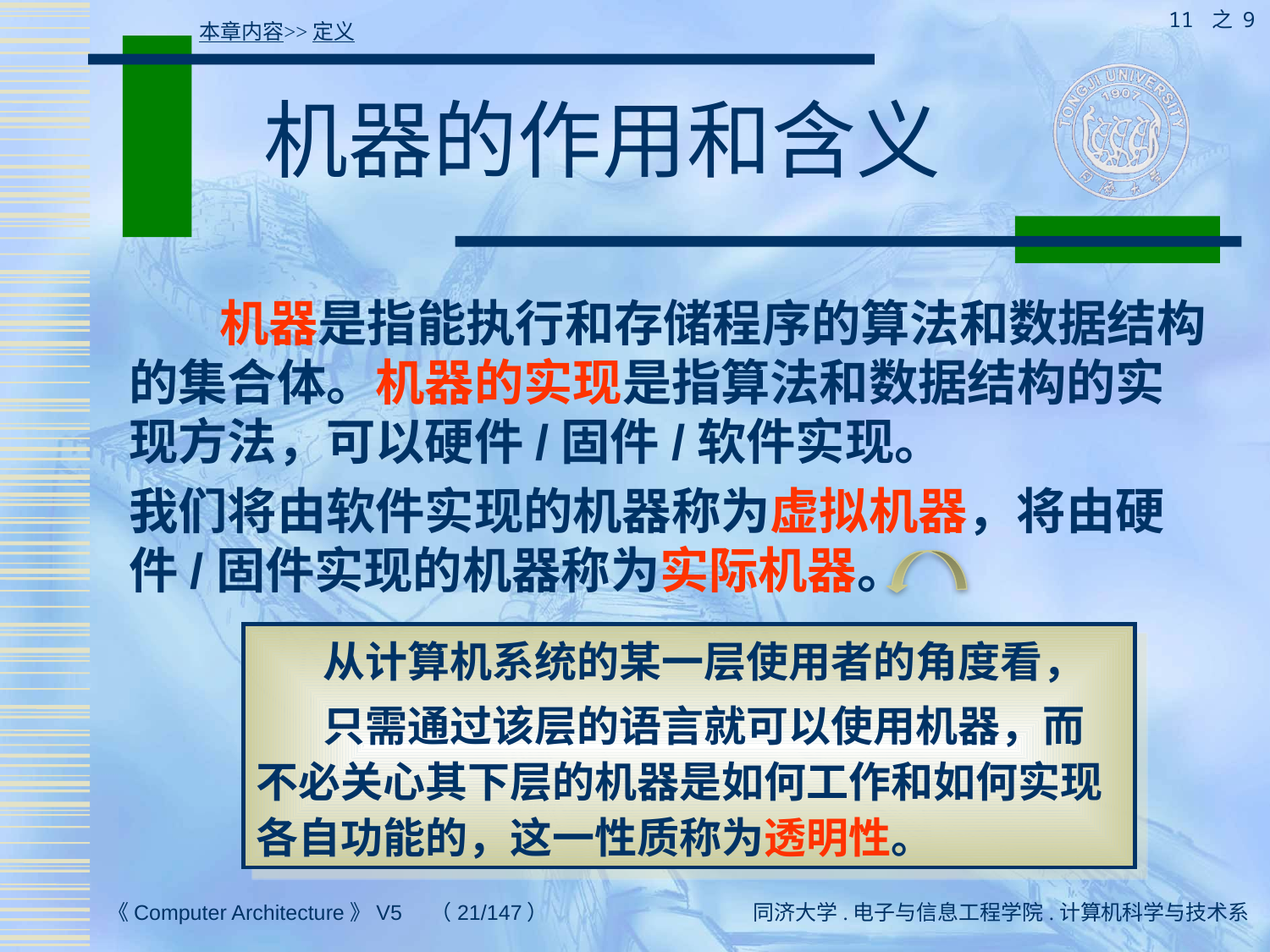

11 之 9
本章内容>>定义
# 机器的作用和含义
       机器是指能执行和存储程序的算法和数据结构的集合体。机器的实现是指算法和数据结构的实现方法，可以硬件/固件/软件实现。
我们将由软件实现的机器称为虚拟机器，将由硬件/固件实现的机器称为实际机器。

      从计算机系统的某一层使用者的角度看，
      只需通过该层的语言就可以使用机器，而不必关心其下层的机器是如何工作和如何实现各自功能的，这一性质称为透明性。